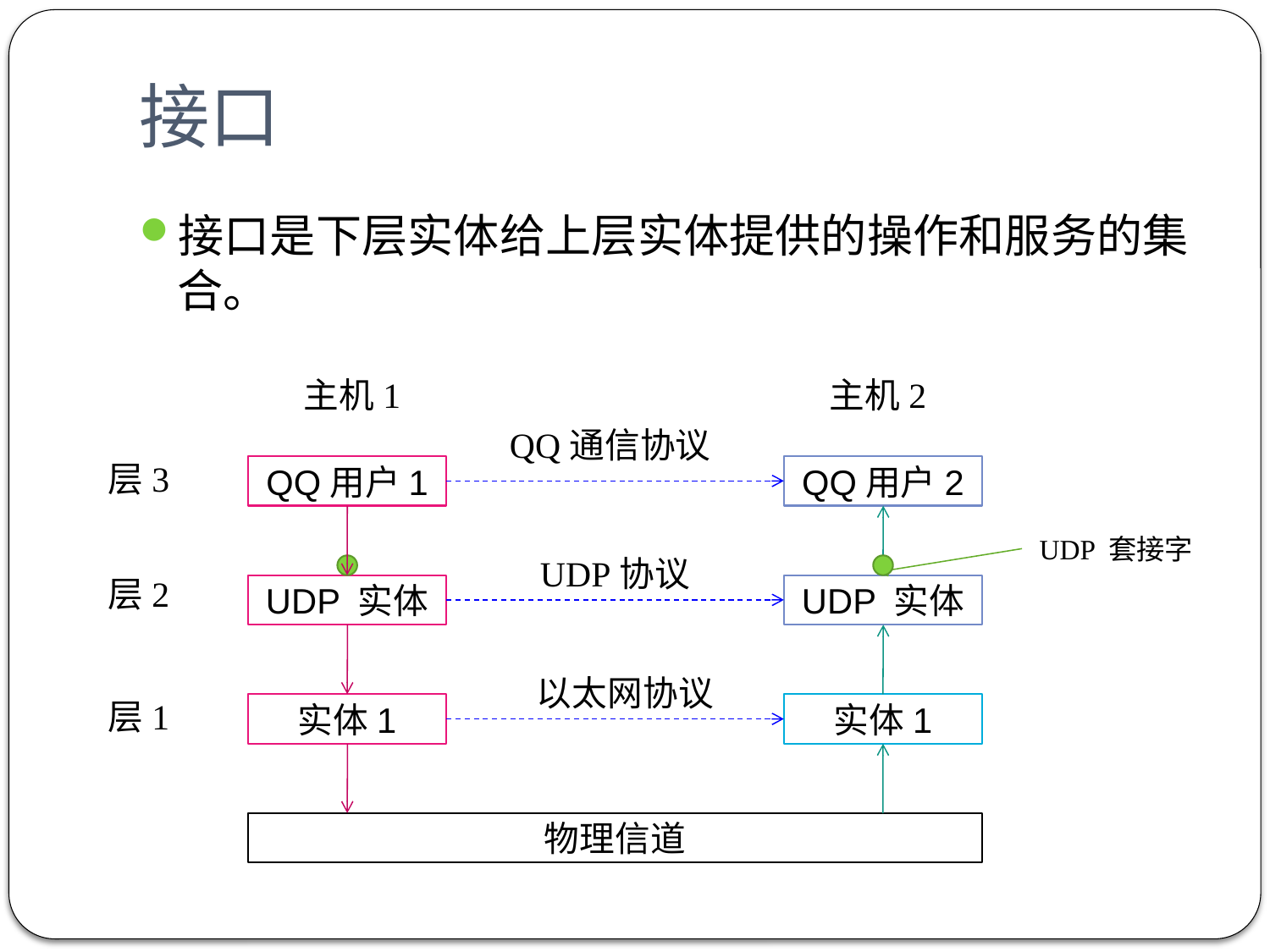

# 接口
接口是下层实体给上层实体提供的操作和服务的集合。

主机1
主机2
QQ通信协议
层3
QQ用户1
QQ用户2
UDP 套接字
UDP协议

层2
UDP 实体
UDP 实体
以太网协议
层1
实体1
实体1
物理信道